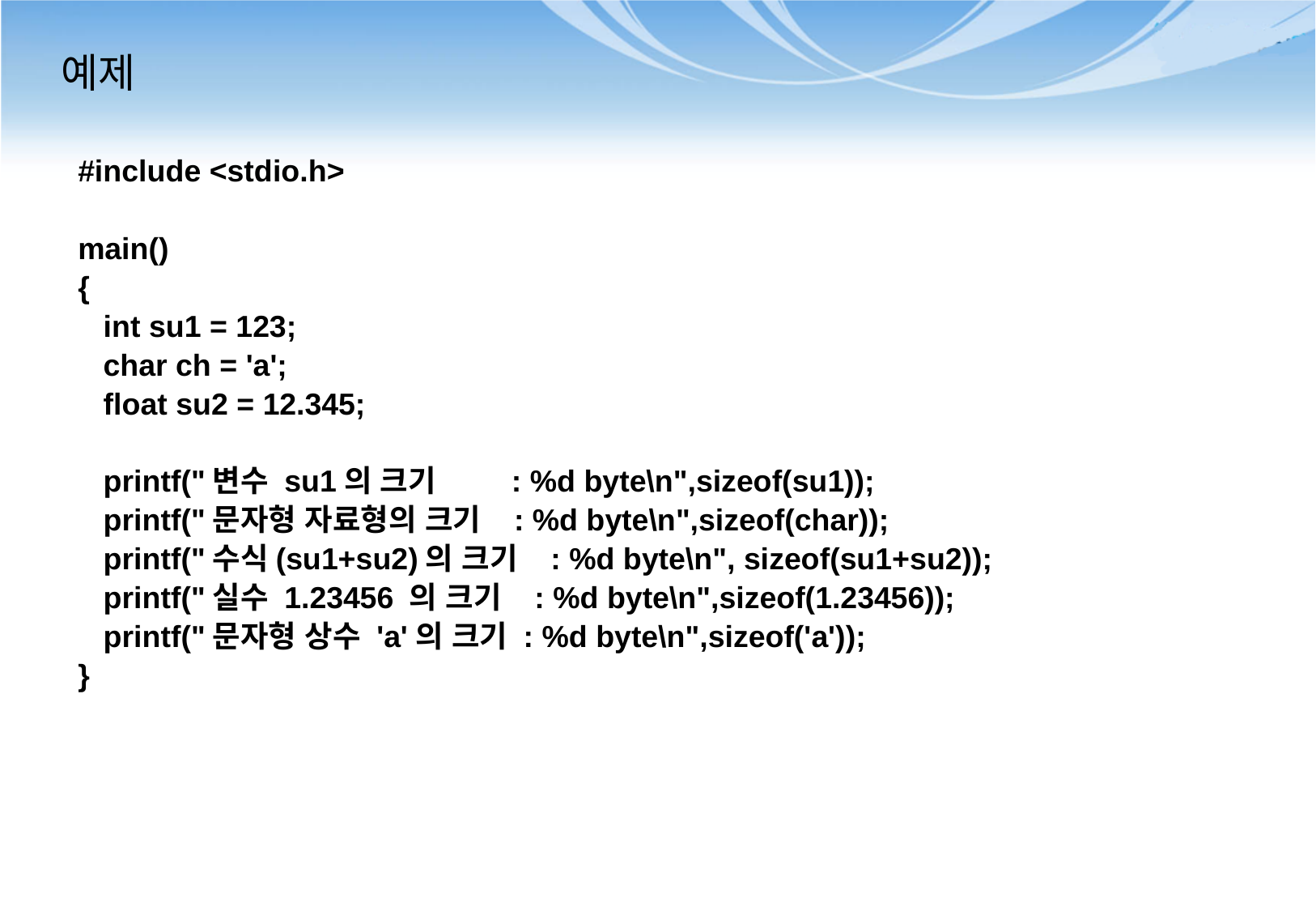

# 예제
#include <stdio.h>

main()
{
   int su1 = 123;
   char ch = 'a';
   float su2 = 12.345;

   printf("변수 su1의 크기        : %d byte\n",sizeof(su1));
   printf("문자형 자료형의 크기   : %d byte\n",sizeof(char));
   printf("수식(su1+su2)의 크기   : %d byte\n", sizeof(su1+su2));
   printf("실수 1.23456 의 크기   : %d byte\n",sizeof(1.23456));
   printf("문자형 상수 'a'의 크기 : %d byte\n",sizeof('a'));
}